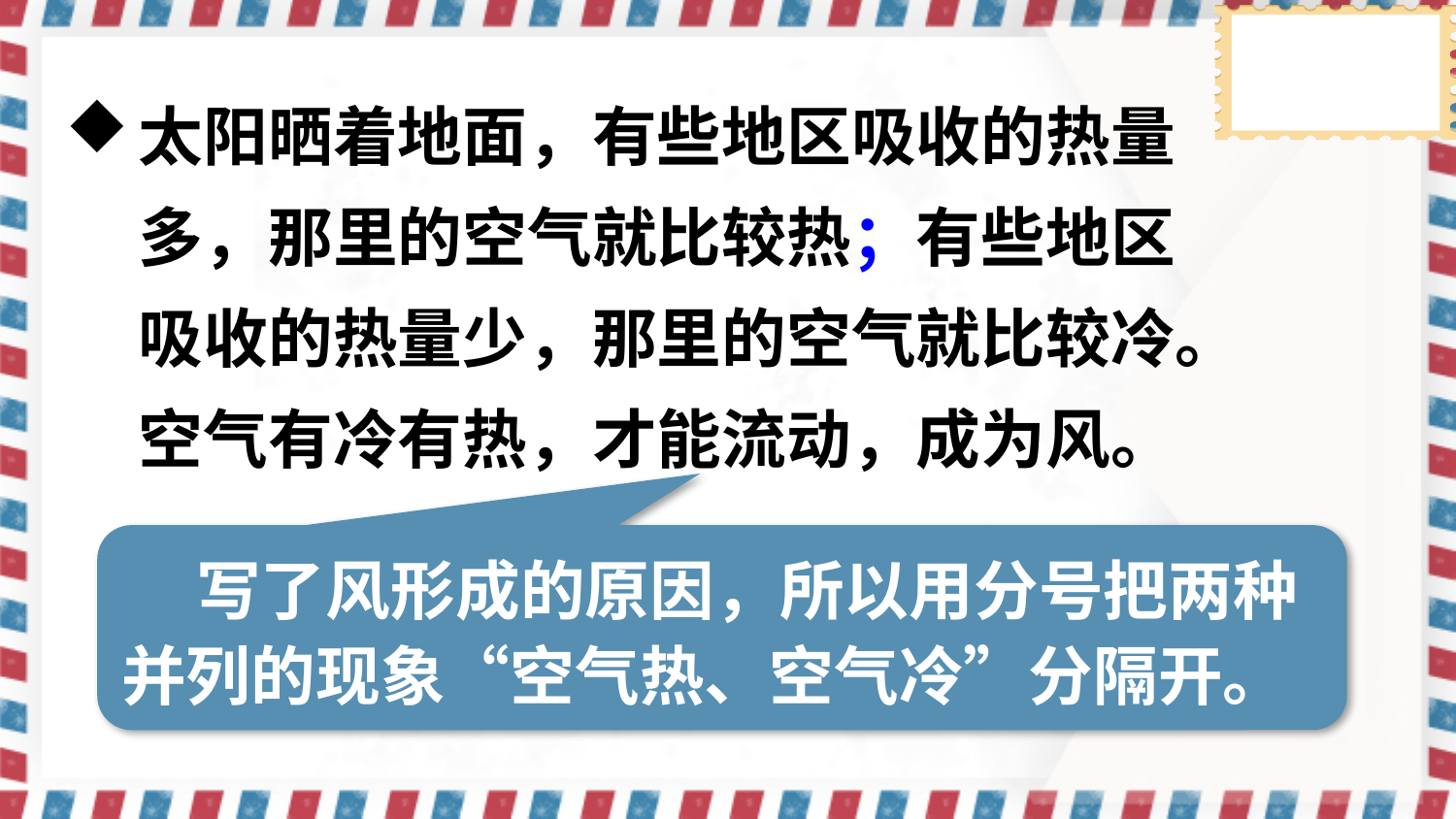

太阳晒着地面，有些地区吸收的热量多，那里的空气就比较热；有些地区吸收的热量少，那里的空气就比较冷。空气有冷有热，才能流动，成为风。
    写了风形成的原因，所以用分号把两种并列的现象“空气热、空气冷”分隔开。